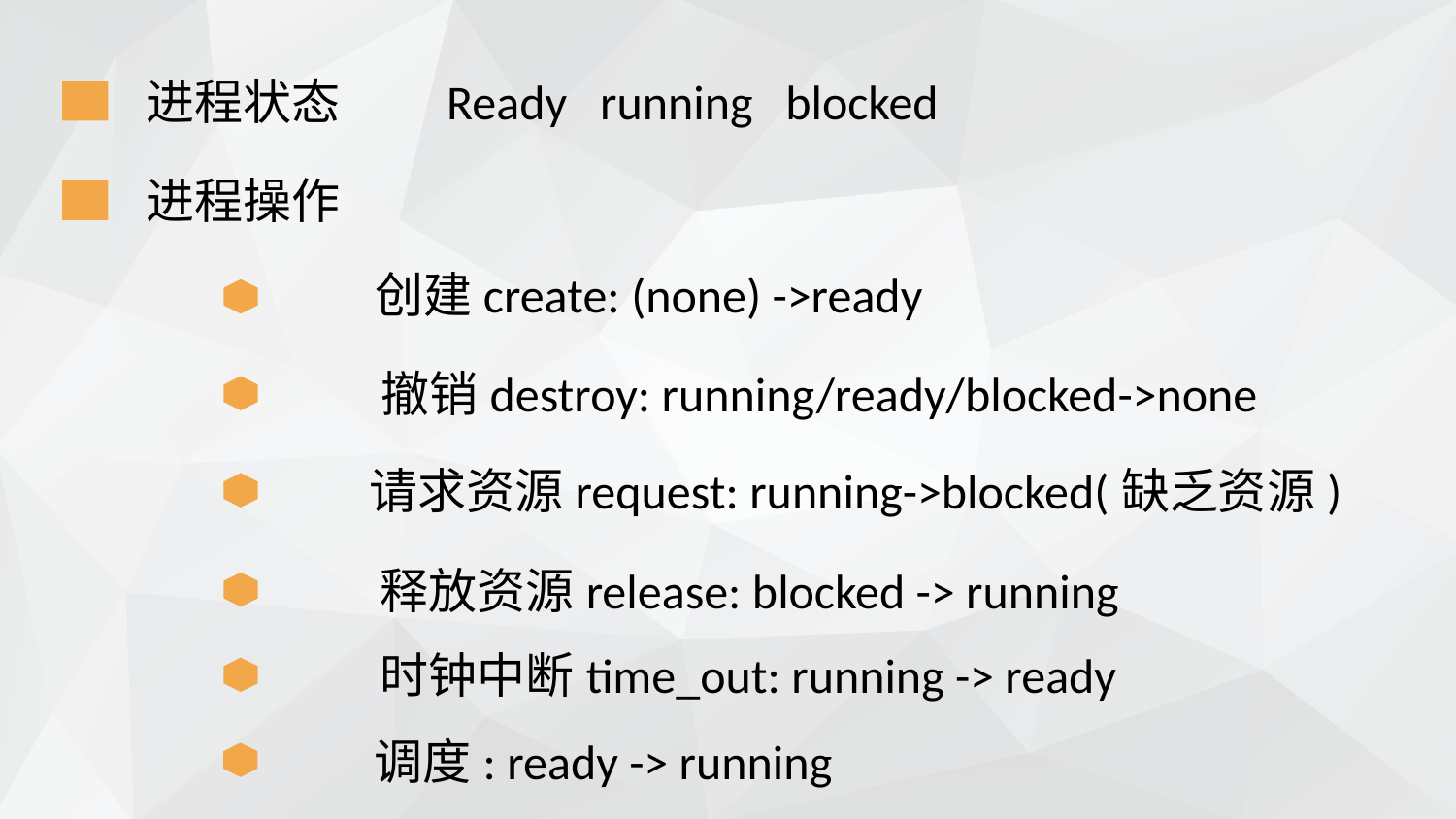

进程状态
Ready   running   blocked

进程操作

创建create: (none) ->ready

撤销destroy: running/ready/blocked->none

请求资源request: running->blocked(缺乏资源)

释放资源release: blocked -> running

时钟中断time_out: running -> ready

调度: ready -> running